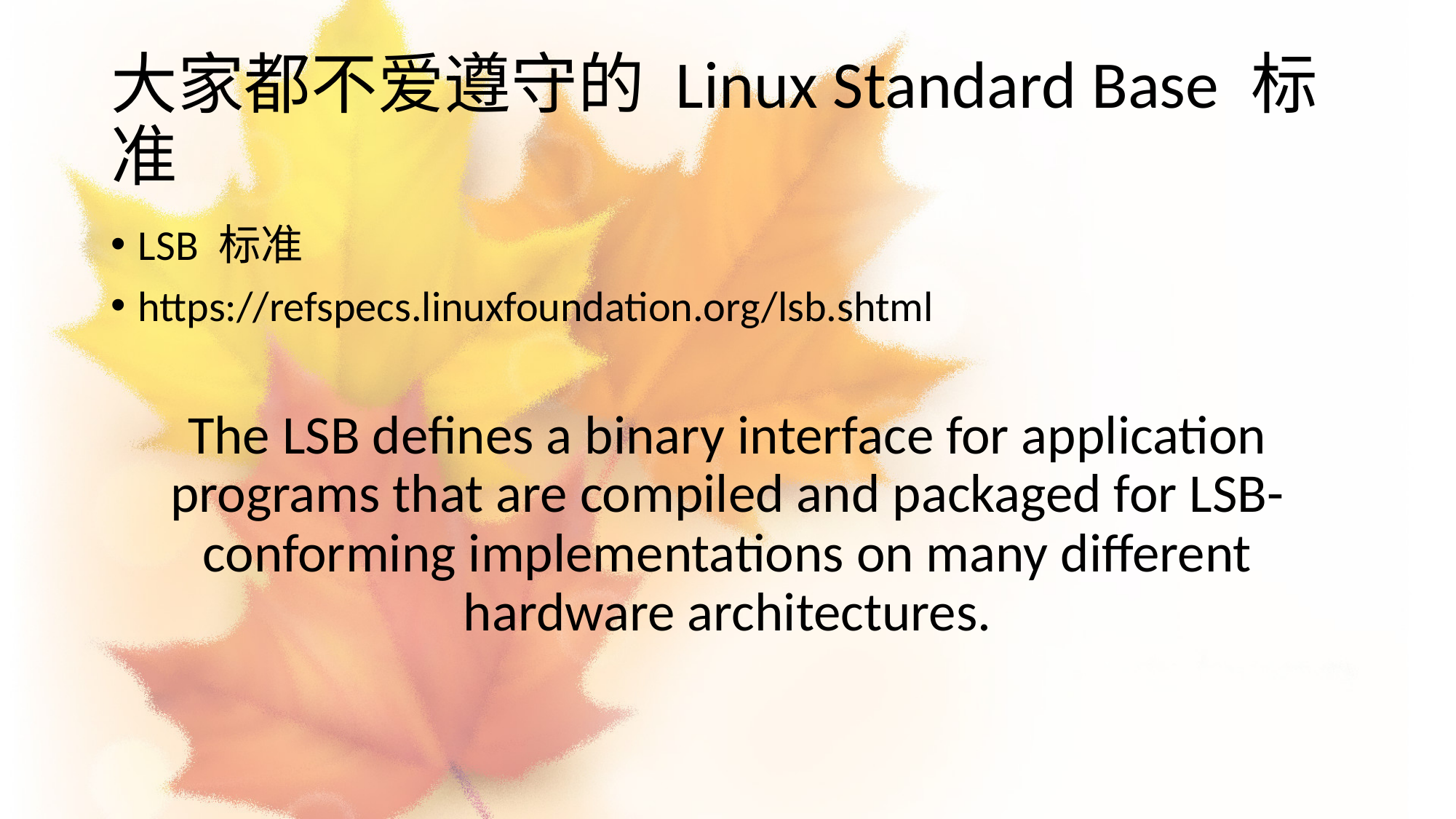

# 大家都不爱遵守的 Linux Standard Base 标准
LSB 标准
https://refspecs.linuxfoundation.org/lsb.shtml

The LSB defines a binary interface for application programs that are compiled and packaged for LSB-conforming implementations on many different hardware architectures.